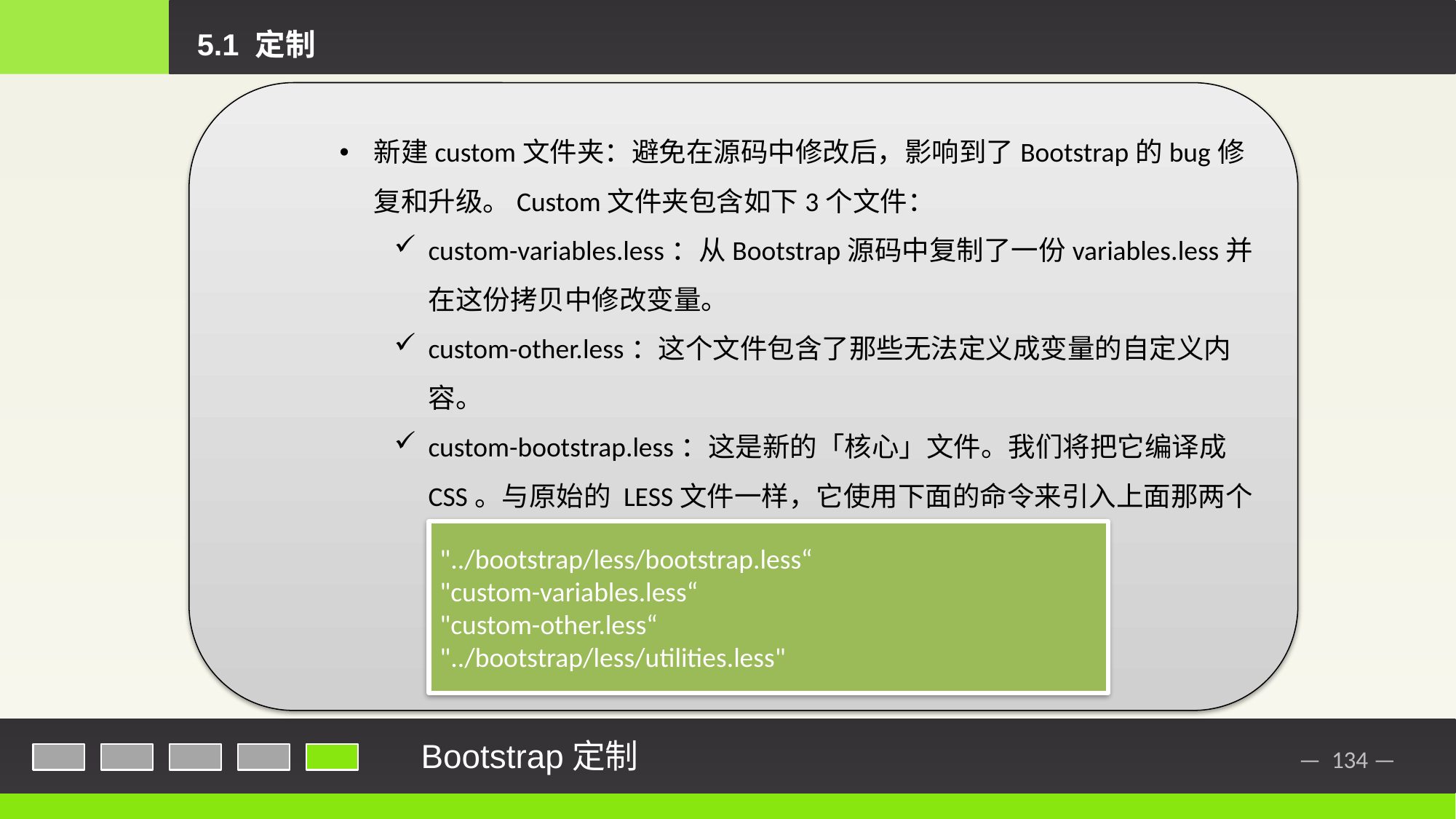

5.1 定制
新建custom文件夹：避免在源码中修改后，影响到了Bootstrap的bug修复和升级。Custom文件夹包含如下3个文件：
custom-variables.less：从Bootstrap源码中复制了一份variables.less并在这份拷贝中修改变量。
custom-other.less：这个文件包含了那些无法定义成变量的自定义内容。
custom-bootstrap.less：这是新的「核心」文件。我们将把它编译成CSS。与原始的 LESS文件一样，它使用下面的命令来引入上面那两个自定义文件：

"../bootstrap/less/bootstrap.less“
"custom-variables.less“
"custom-other.less“
"../bootstrap/less/utilities.less"